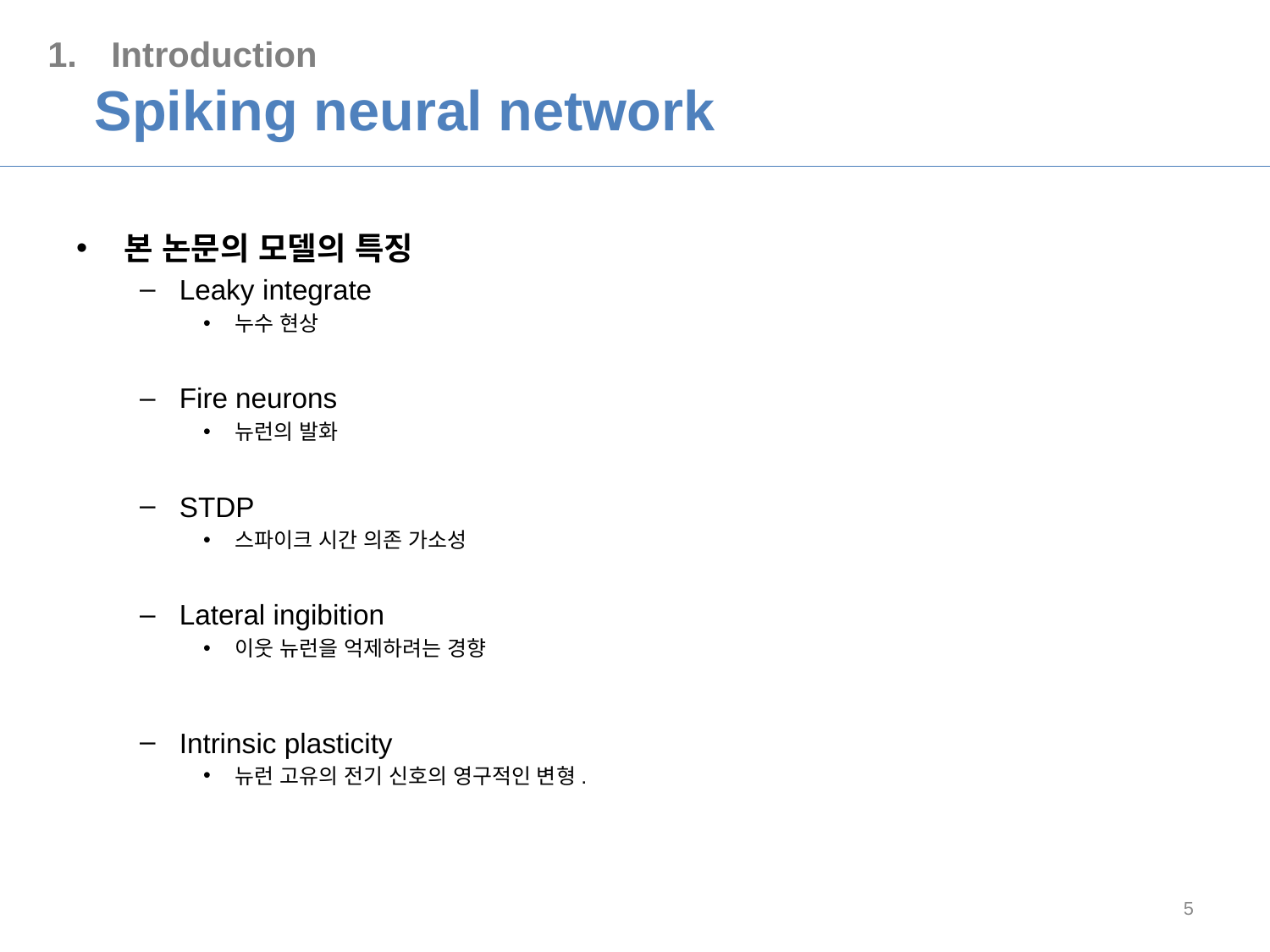

Introduction
   Spiking neural network

본 논문의 모델의 특징
Leaky integrate
누수 현상

Fire neurons
뉴런의 발화

STDP
스파이크 시간 의존 가소성

Lateral ingibition
이웃 뉴런을 억제하려는 경향

Intrinsic plasticity
뉴런 고유의 전기 신호의 영구적인 변형.

5